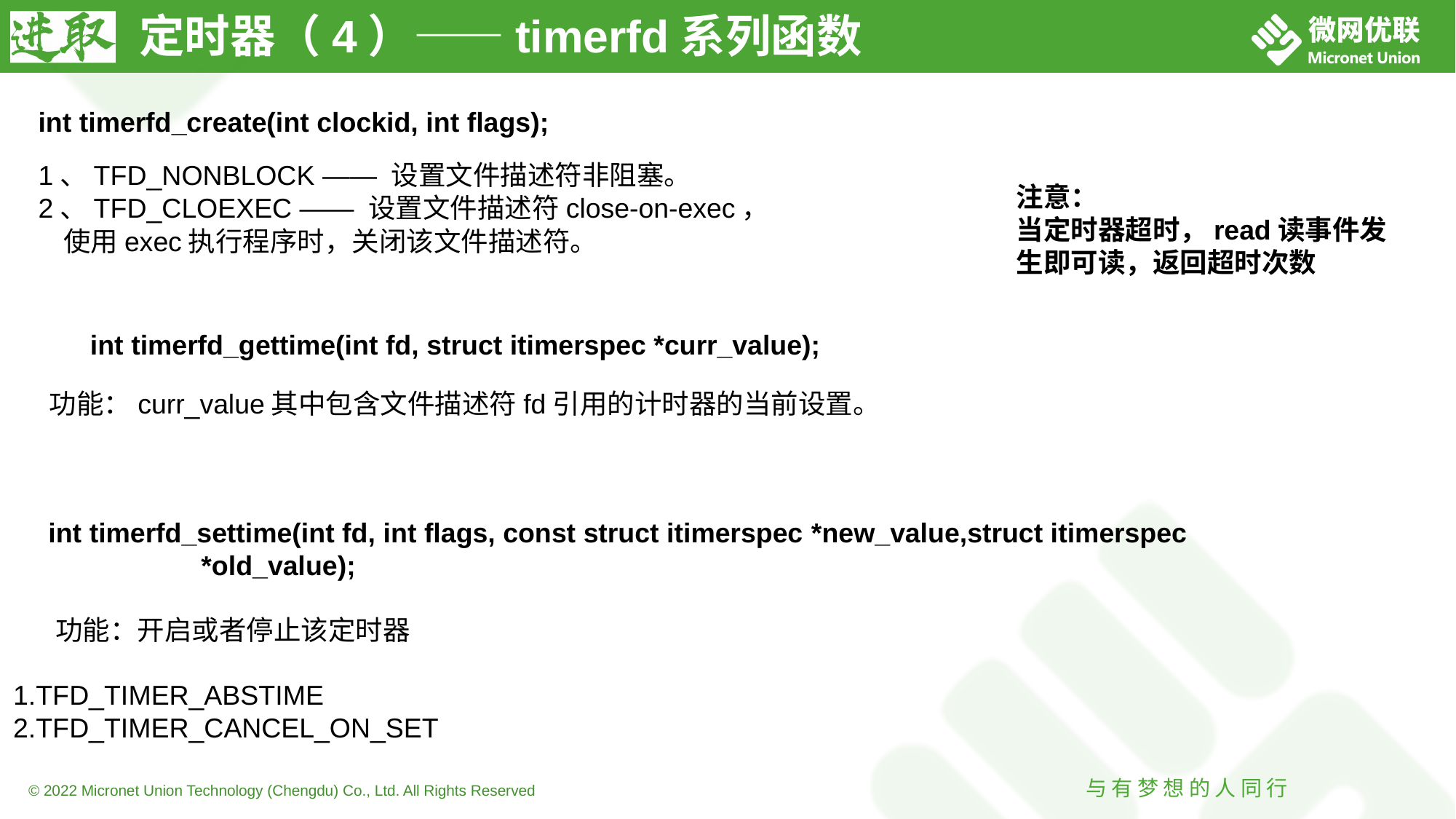

定时器（4）——timerfd系列函数
int timerfd_create(int clockid, int flags);
1、TFD_NONBLOCK —— 设置文件描述符非阻塞。
2、TFD_CLOEXEC —— 设置文件描述符close-on-exec，
   使用exec执行程序时，关闭该文件描述符。
注意：
当定时器超时，read读事件发生即可读，返回超时次数
int timerfd_gettime(int fd, struct itimerspec *curr_value);
功能：curr_value其中包含文件描述符fd引用的计时器的当前设置。
int timerfd_settime(int fd, int flags, const struct itimerspec *new_value,struct itimerspec
                    *old_value);
功能：开启或者停止该定时器
1.TFD_TIMER_ABSTIME
2.TFD_TIMER_CANCEL_ON_SET